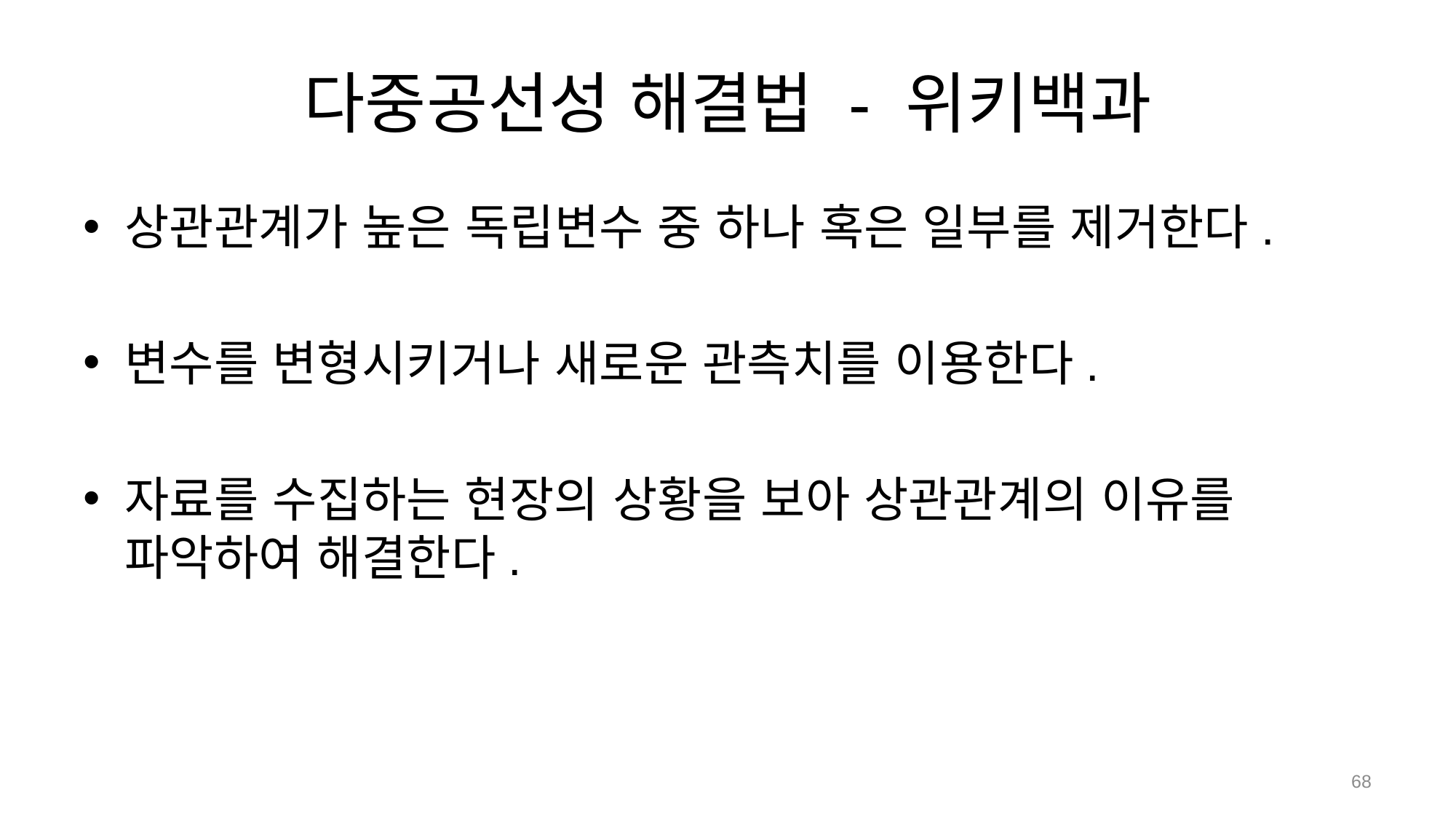

# 다중공선성 해결법 - 위키백과
상관관계가 높은 독립변수 중 하나 혹은 일부를 제거한다.

변수를 변형시키거나 새로운 관측치를 이용한다.

자료를 수집하는 현장의 상황을 보아 상관관계의 이유를 파악하여 해결한다.
68